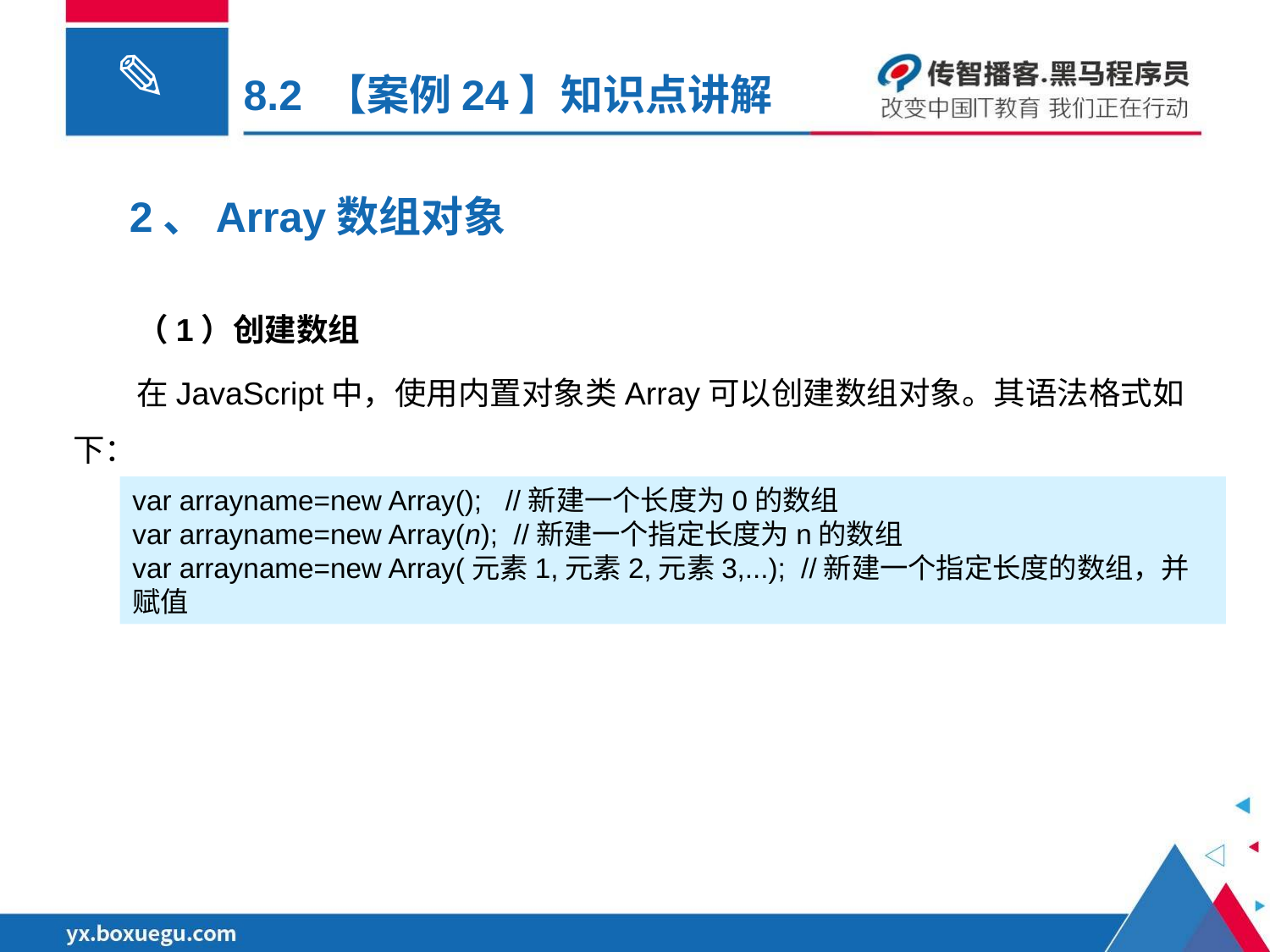

# 8.2 【案例24】知识点讲解
2、Array数组对象
（1）创建数组
在JavaScript中，使用内置对象类Array可以创建数组对象。其语法格式如下：
var arrayname=new Array();   //新建一个长度为0的数组
var arrayname=new Array(n);  //新建一个指定长度为n的数组
var arrayname=new Array(元素1,元素2,元素3,...);  //新建一个指定长度的数组，并赋值